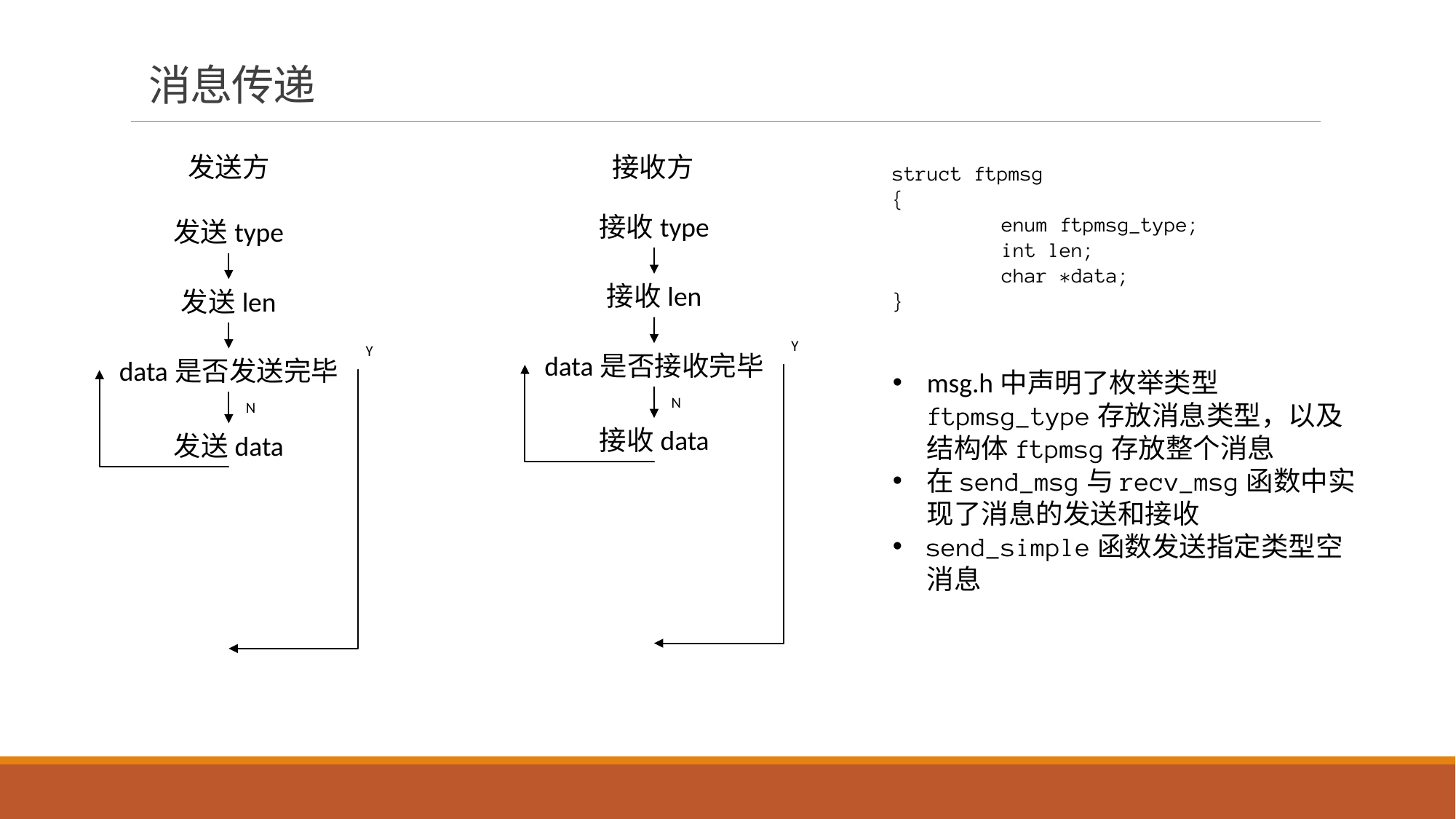

# 消息传递
发送方
接收方
struct ftpmsg
{
	enum ftpmsg_type;
	int len;
	char *data;
}
接收type
发送type
接收len
发送len
Y
Y
data是否接收完毕
data是否发送完毕
msg.h中声明了枚举类型ftpmsg_type存放消息类型，以及结构体ftpmsg存放整个消息
在send_msg与recv_msg函数中实现了消息的发送和接收
send_simple函数发送指定类型空消息
N
N
接收data
发送data